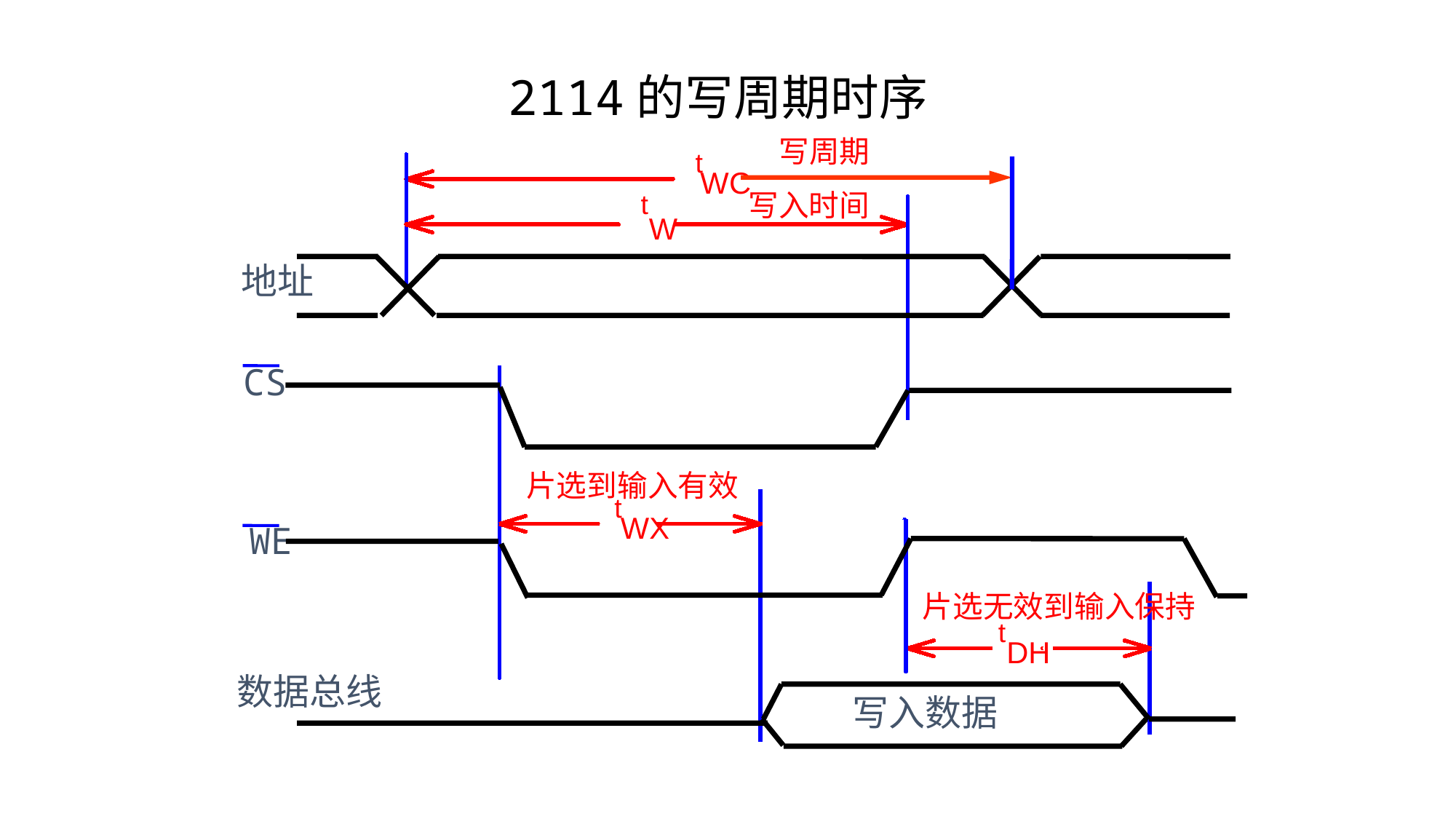

2114的写周期时序
写周期
t

WC

写入时间

t

W

地址

CS

片选到输入有效

t
WX

WE

片选无效到输入保持

t
DH

数据总线

写入数据